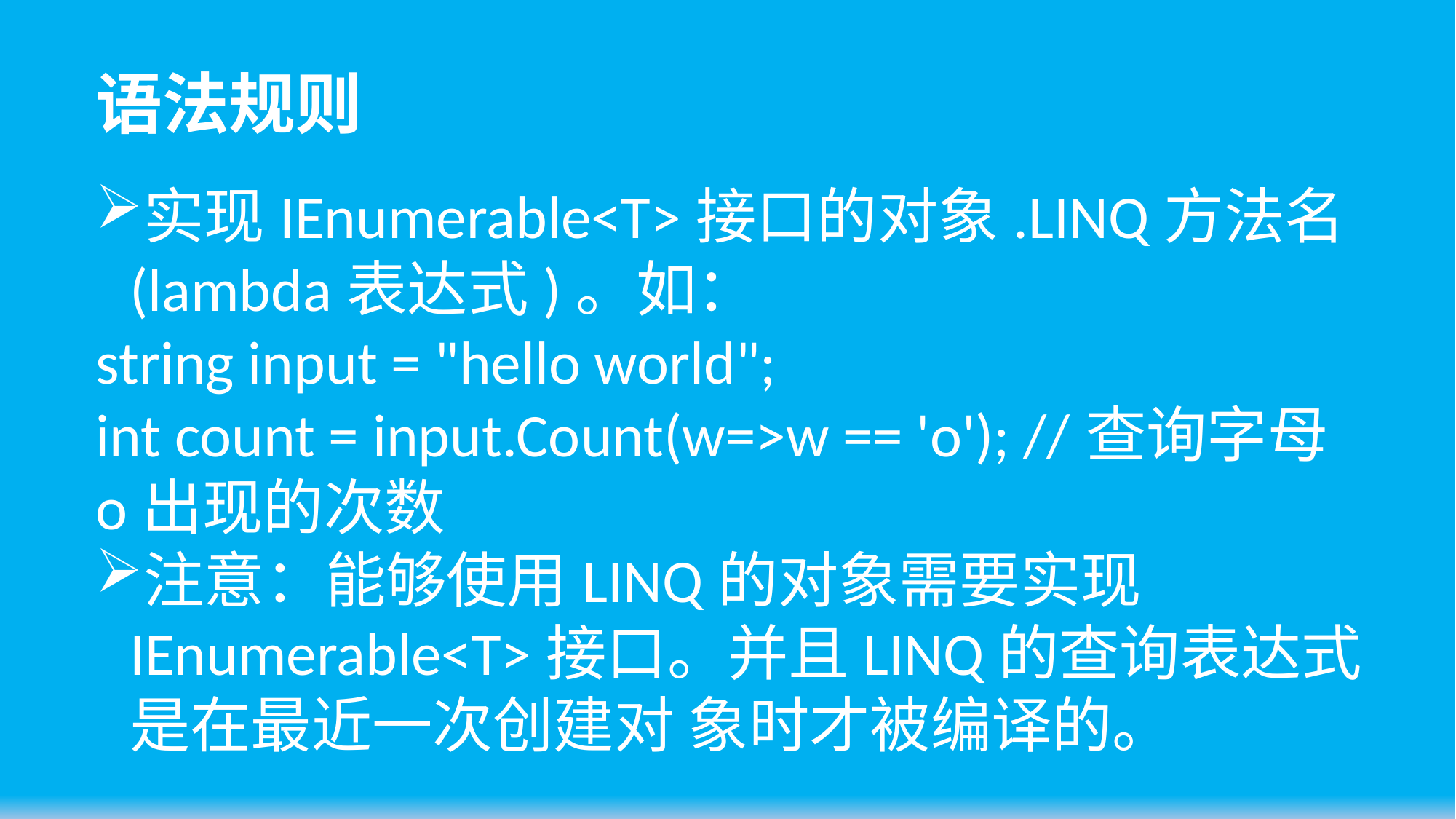

# 语法规则
实现IEnumerable<T>接口的对象.LINQ方法名(lambda表达式)。如：
string input = "hello world";
int count = input.Count(w=>w == 'o'); //查询字母o出现的次数
注意：能够使用LINQ的对象需要实现IEnumerable<T>接口。并且LINQ的查询表达式是在最近一次创建对 象时才被编译的。